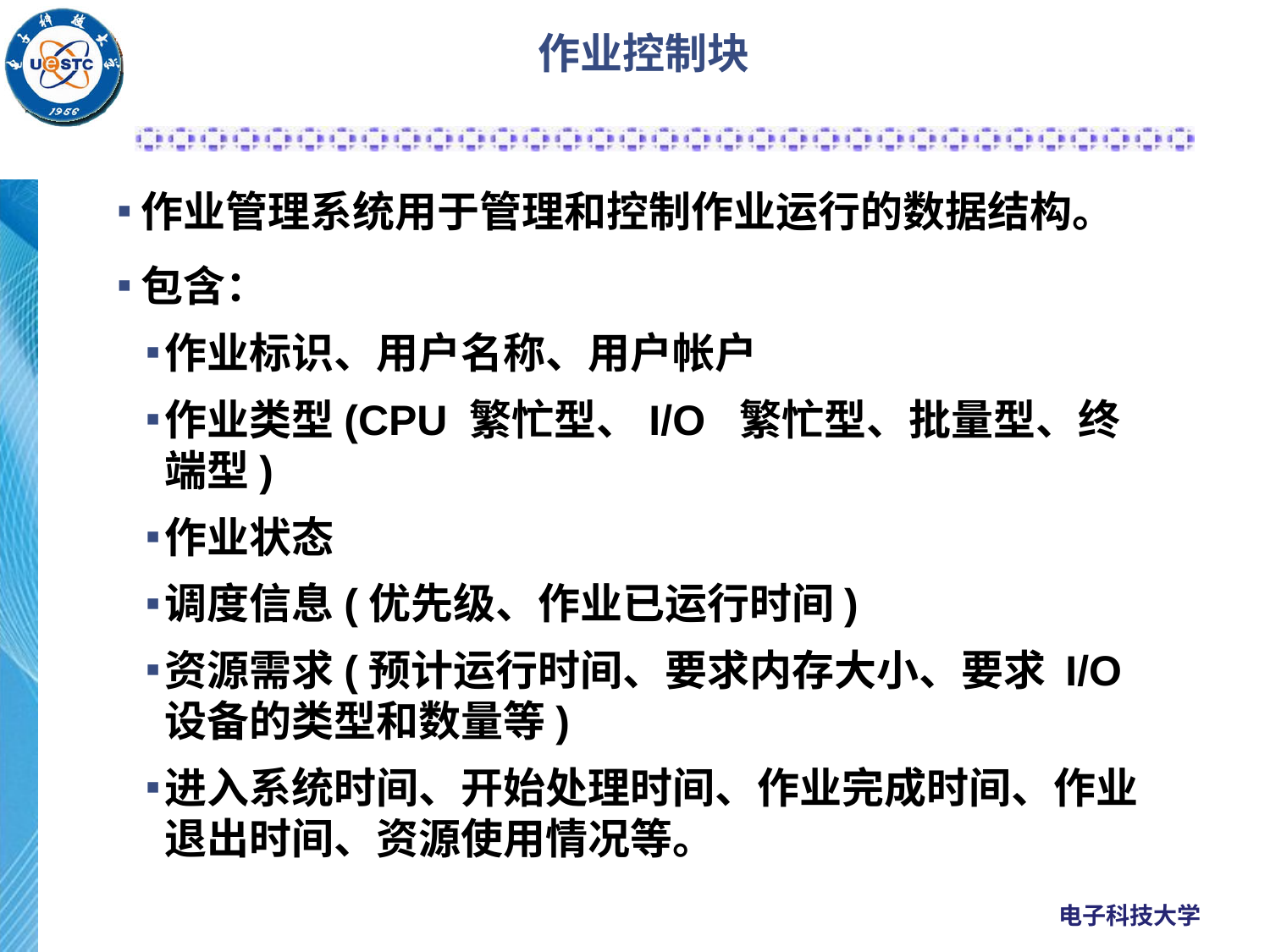

# 作业控制块
作业管理系统用于管理和控制作业运行的数据结构。
包含：
作业标识、用户名称、用户帐户
作业类型(CPU 繁忙型、I/O  繁忙型、批量型、终端型)
作业状态
调度信息(优先级、作业已运行时间)
资源需求(预计运行时间、要求内存大小、要求 I/O 设备的类型和数量等)
进入系统时间、开始处理时间、作业完成时间、作业退出时间、资源使用情况等。